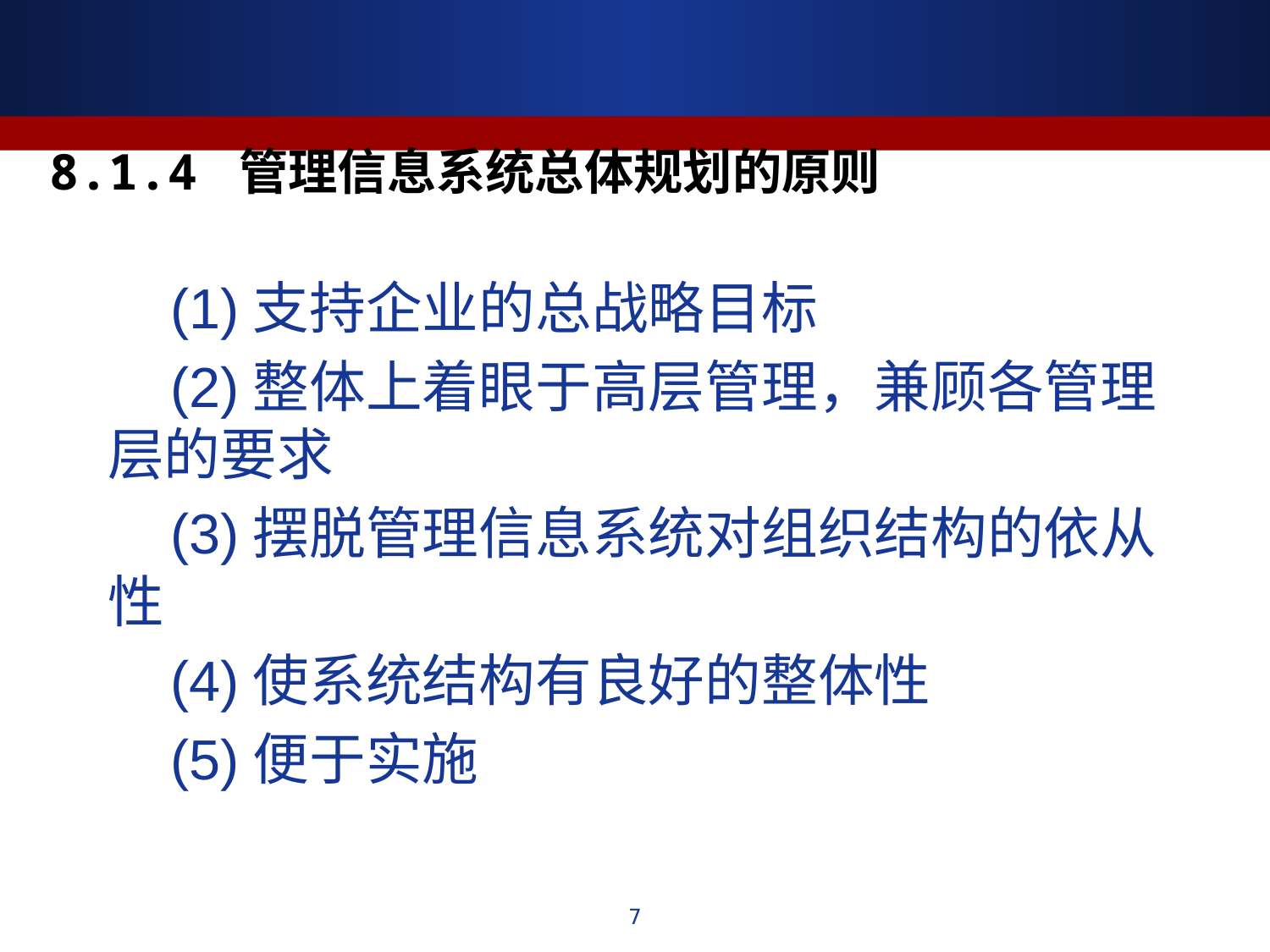

# 8.1.4 管理信息系统总体规划的原则
    (1)支持企业的总战略目标
    (2)整体上着眼于高层管理，兼顾各管理层的要求
    (3)摆脱管理信息系统对组织结构的依从性
    (4)使系统结构有良好的整体性
    (5)便于实施
7